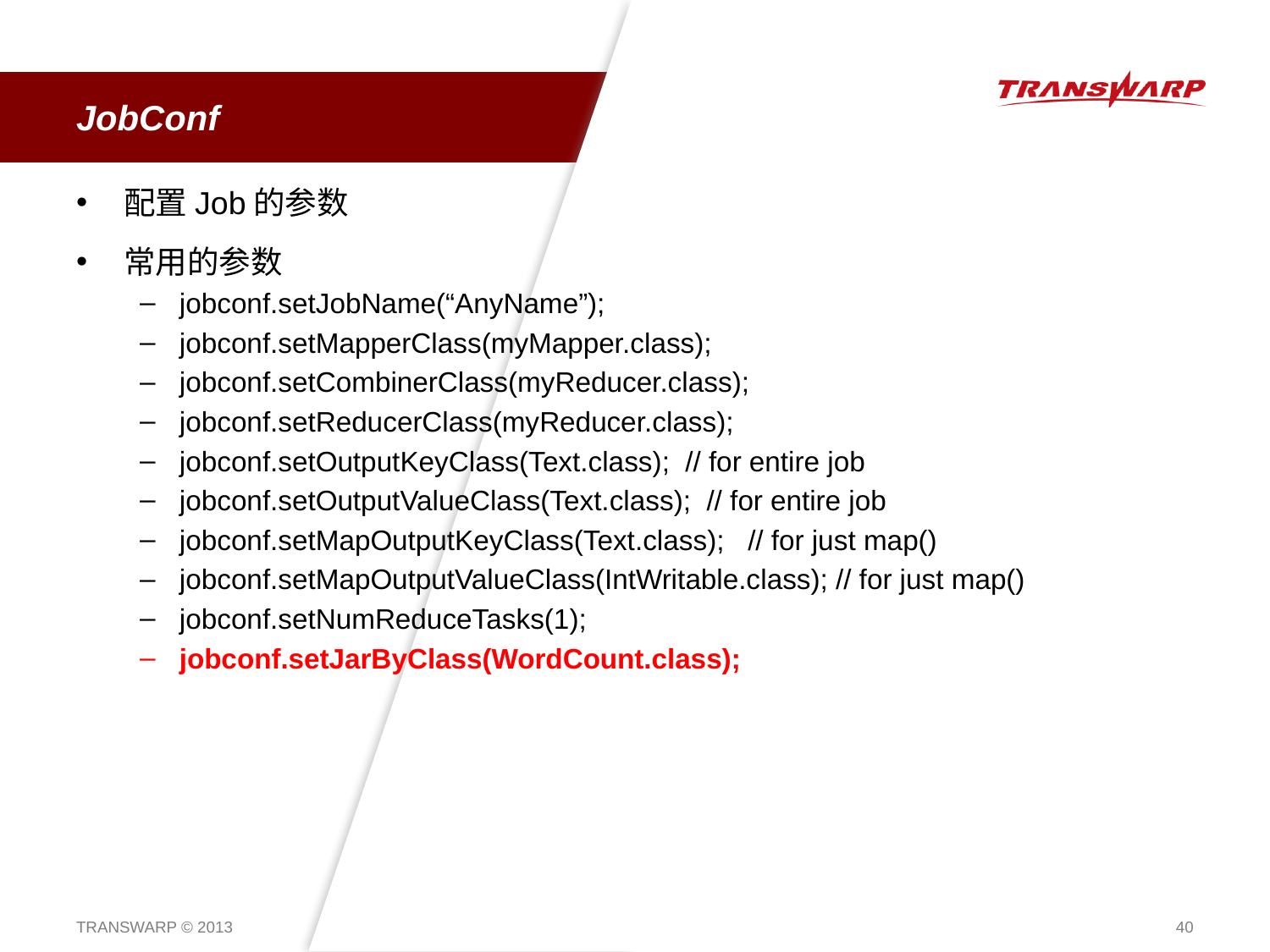

# JobConf
配置Job的参数
常用的参数
jobconf.setJobName(“AnyName”);
jobconf.setMapperClass(myMapper.class);
jobconf.setCombinerClass(myReducer.class);
jobconf.setReducerClass(myReducer.class);
jobconf.setOutputKeyClass(Text.class);  // for entire job
jobconf.setOutputValueClass(Text.class);  // for entire job
jobconf.setMapOutputKeyClass(Text.class);   // for just map()
jobconf.setMapOutputValueClass(IntWritable.class); // for just map()
jobconf.setNumReduceTasks(1);
jobconf.setJarByClass(WordCount.class);

TRANSWARP © 2013
40